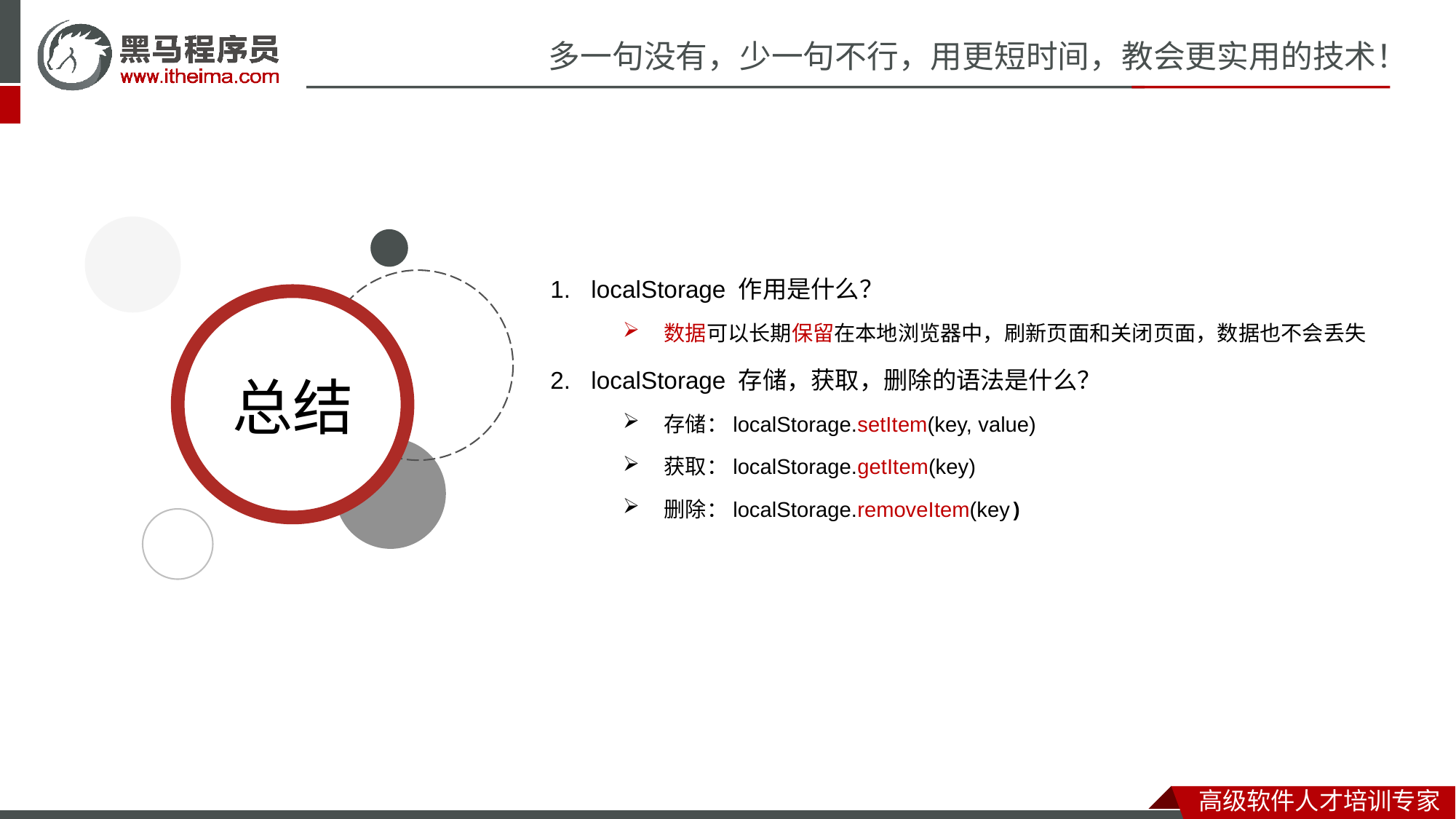

localStorage 作用是什么？
数据可以长期保留在本地浏览器中，刷新页面和关闭页面，数据也不会丢失
localStorage 存储，获取，删除的语法是什么？
存储：localStorage.setItem(key, value)
获取：localStorage.getItem(key)
删除：localStorage.removeItem(key)